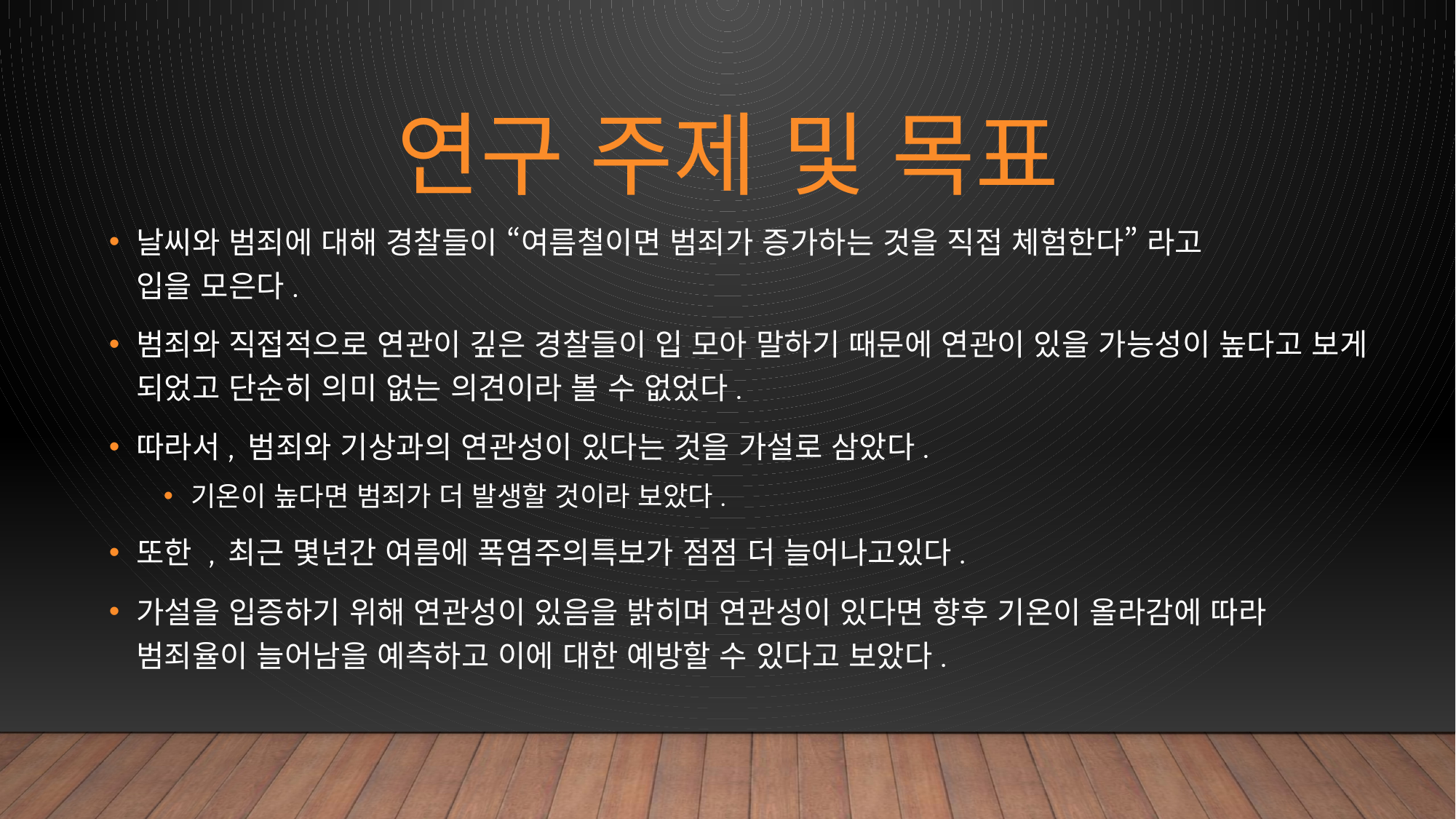

# 연구 주제 및 목표
날씨와 범죄에 대해 경찰들이 “여름철이면 범죄가 증가하는 것을 직접 체험한다” 라고
입을 모은다.
범죄와 직접적으로 연관이 깊은 경찰들이 입 모아 말하기 때문에 연관이 있을 가능성이 높다고 보게 되었고 단순히 의미 없는 의견이라 볼 수 없었다.
따라서, 범죄와 기상과의 연관성이 있다는 것을 가설로 삼았다.
기온이 높다면 범죄가 더 발생할 것이라 보았다.
또한 , 최근 몇년간 여름에 폭염주의특보가 점점 더 늘어나고있다.
가설을 입증하기 위해 연관성이 있음을 밝히며 연관성이 있다면 향후 기온이 올라감에 따라 범죄율이 늘어남을 예측하고 이에 대한 예방할 수 있다고 보았다.